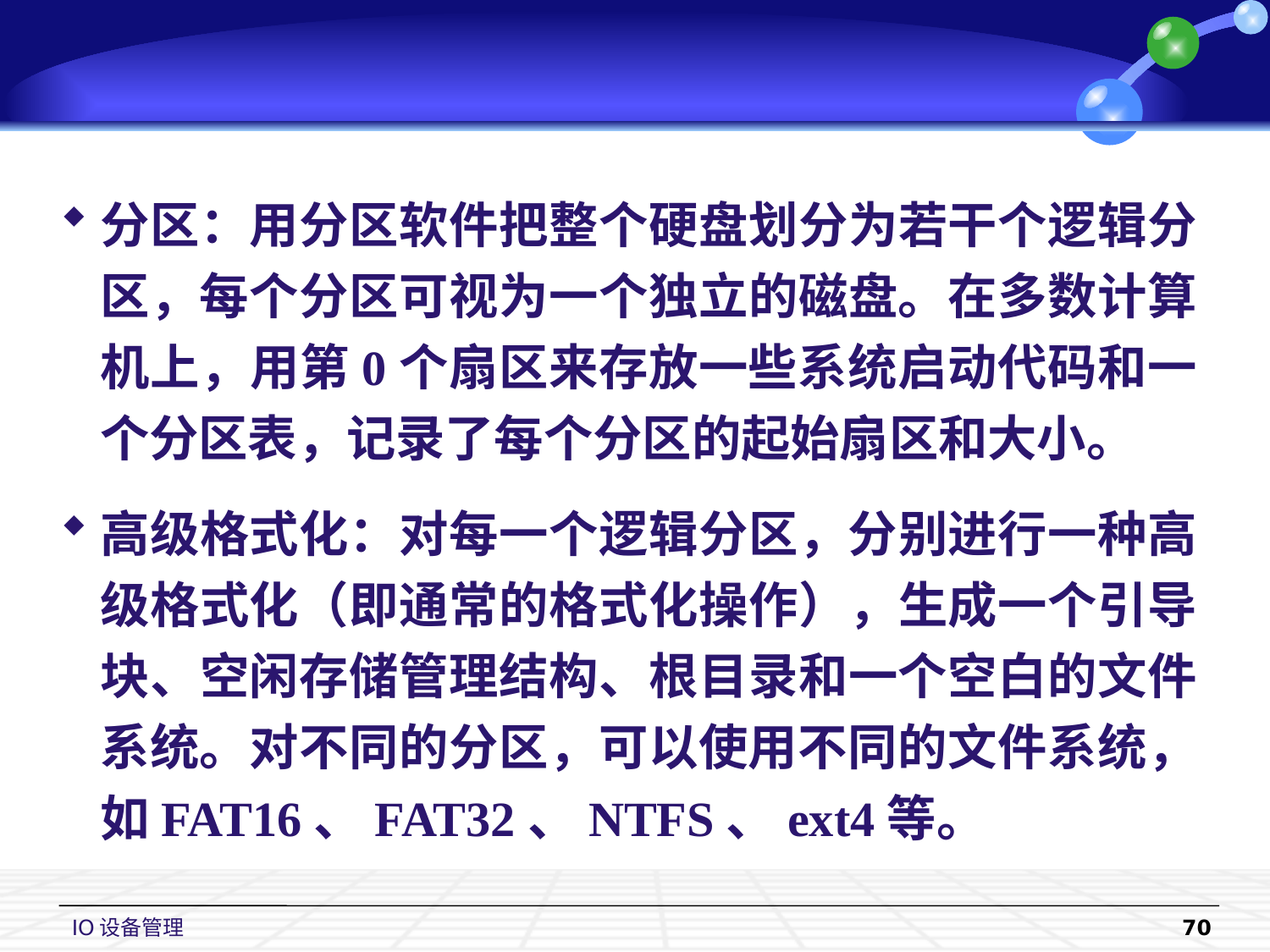

分区：用分区软件把整个硬盘划分为若干个逻辑分区，每个分区可视为一个独立的磁盘。在多数计算机上，用第0个扇区来存放一些系统启动代码和一个分区表，记录了每个分区的起始扇区和大小。
高级格式化：对每一个逻辑分区，分别进行一种高级格式化（即通常的格式化操作），生成一个引导块、空闲存储管理结构、根目录和一个空白的文件系统。对不同的分区，可以使用不同的文件系统，如FAT16、FAT32、NTFS、ext4等。
IO设备管理
70